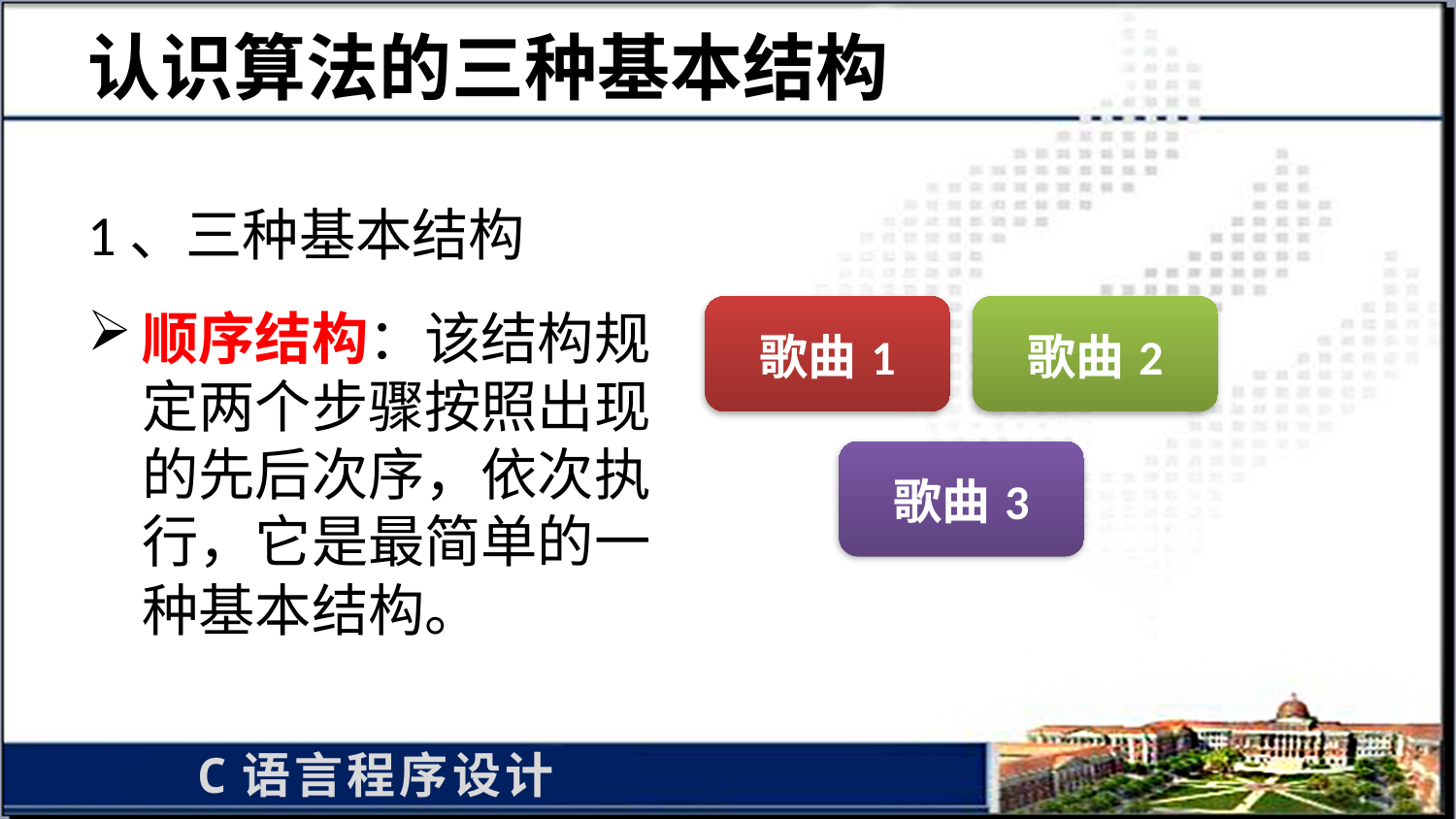

# 认识算法的三种基本结构
1、三种基本结构
顺序结构：该结构规定两个步骤按照出现的先后次序，依次执行，它是最简单的一种基本结构。
歌曲1
歌曲2
歌曲3